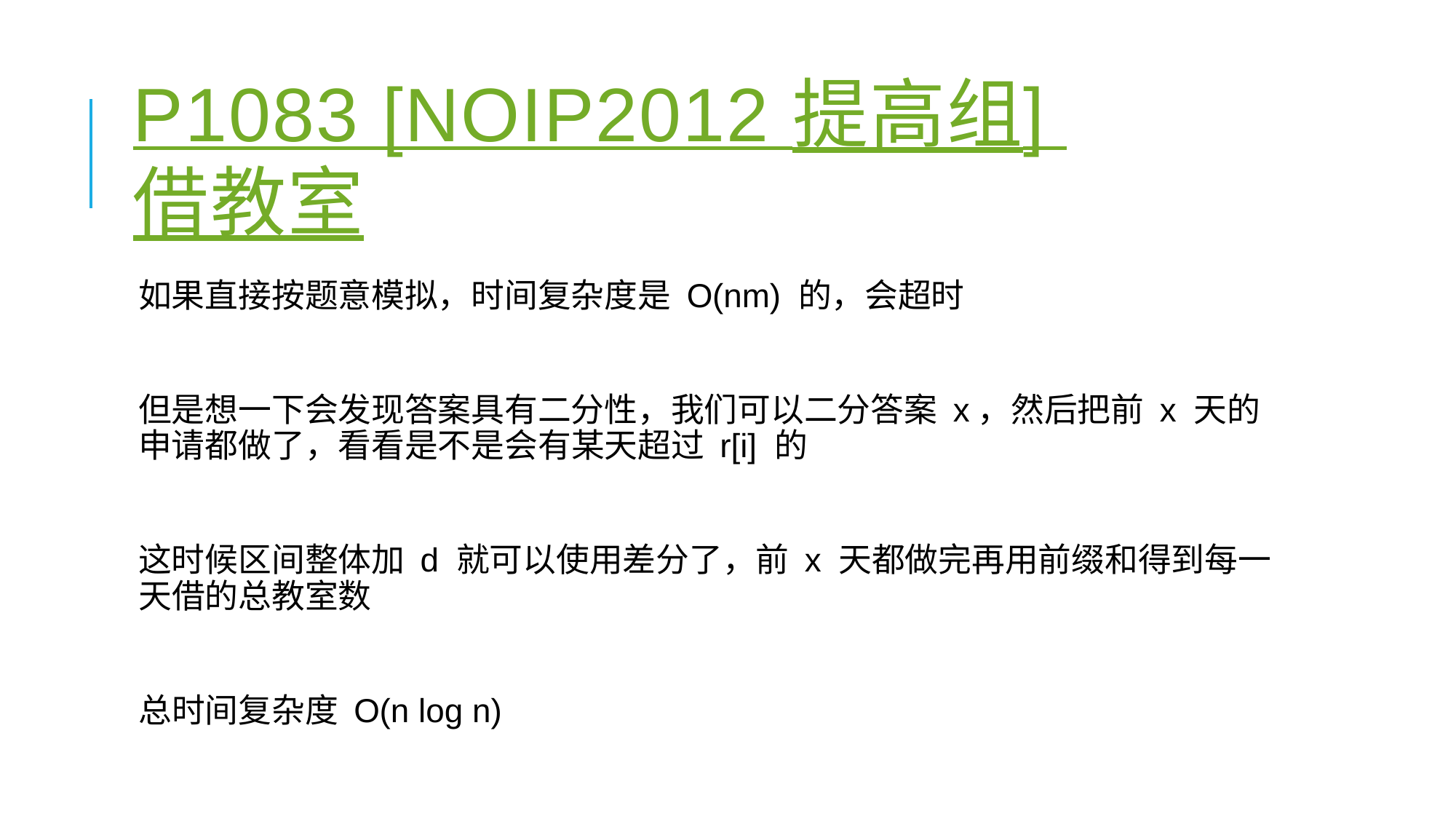

# P1083 [NOIP2012 提高组] 借教室
如果直接按题意模拟，时间复杂度是 O(nm) 的，会超时

但是想一下会发现答案具有二分性，我们可以二分答案 x，然后把前 x 天的申请都做了，看看是不是会有某天超过 r[i] 的

这时候区间整体加 d 就可以使用差分了，前 x 天都做完再用前缀和得到每一天借的总教室数

总时间复杂度 O(n log n)